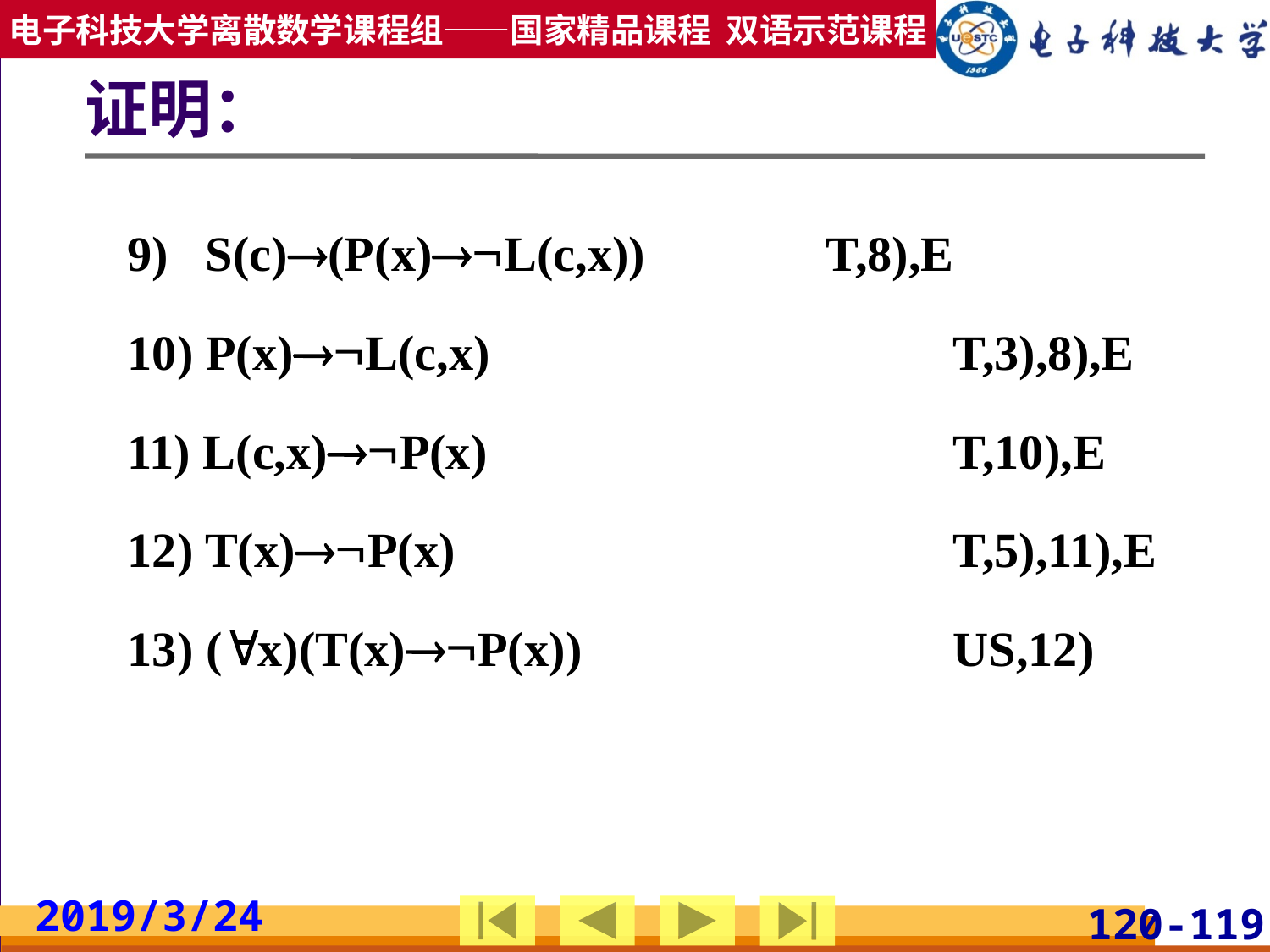

# 证明：
9)   S(c)→(P(x)→¬L(c,x))		T,8),E
10) P(x)→¬L(c,x)				T,3),8),E
11) L(c,x)→¬P(x)				T,10),E
12) T(x)→¬P(x)				T,5),11),E
13) (∀x)(T(x)→¬P(x))			US,12)
2019/3/24